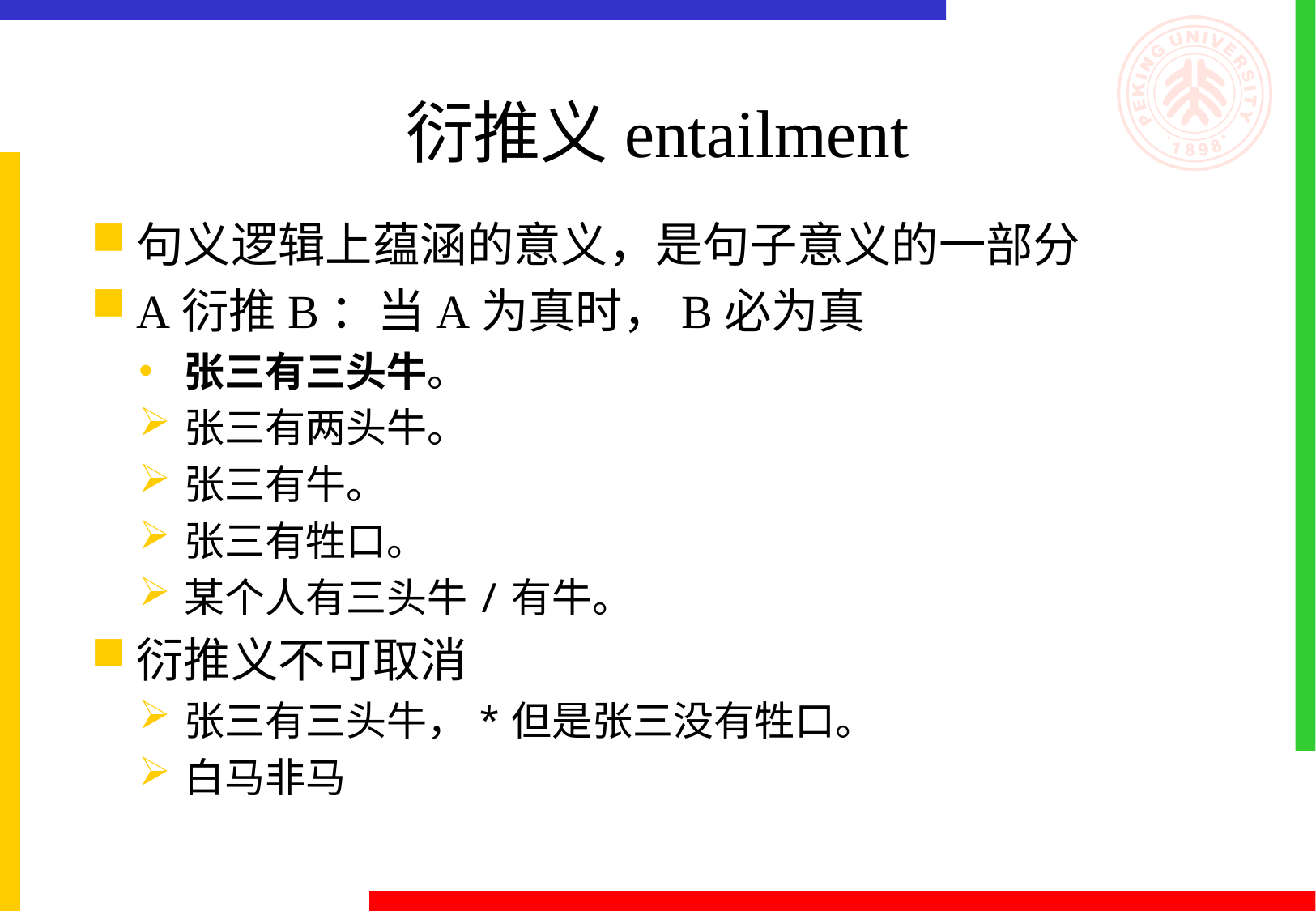

# 衍推义entailment
句义逻辑上蕴涵的意义，是句子意义的一部分
A衍推B：当A为真时，B必为真
张三有三头牛。
张三有两头牛。
张三有牛。
张三有牲口。
某个人有三头牛/有牛。
衍推义不可取消
张三有三头牛，*但是张三没有牲口。
白马非马